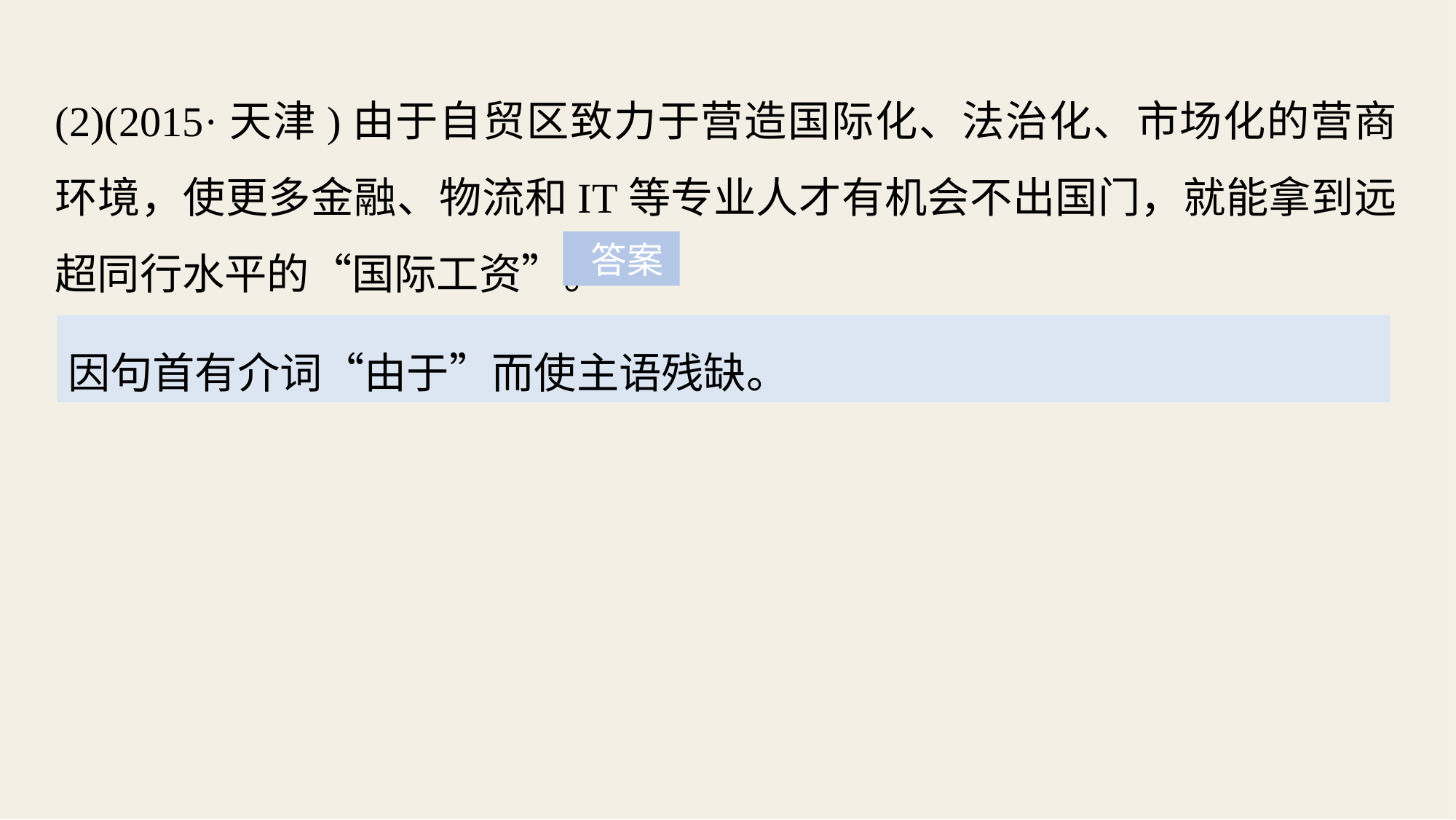

(2)(2015·天津)由于自贸区致力于营造国际化、法治化、市场化的营商环境，使更多金融、物流和IT等专业人才有机会不出国门，就能拿到远超同行水平的“国际工资”。
 答案
因句首有介词“由于”而使主语残缺。